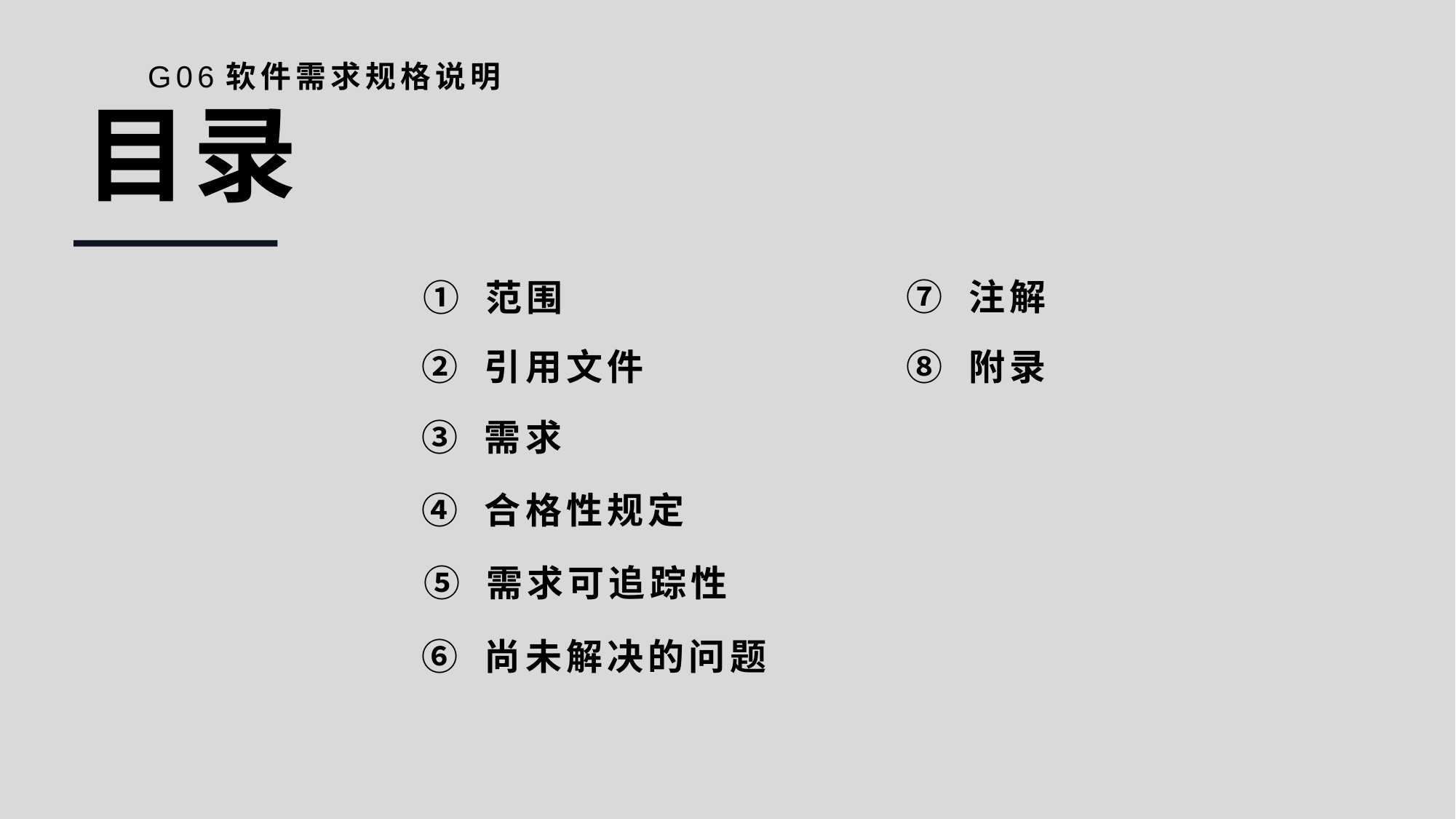

G06软件需求规格说明
目录

⑦ 注解
① 范围
② 引用文件
⑧ 附录
③ 需求
④ 合格性规定
⑤ 需求可追踪性
⑥ 尚未解决的问题